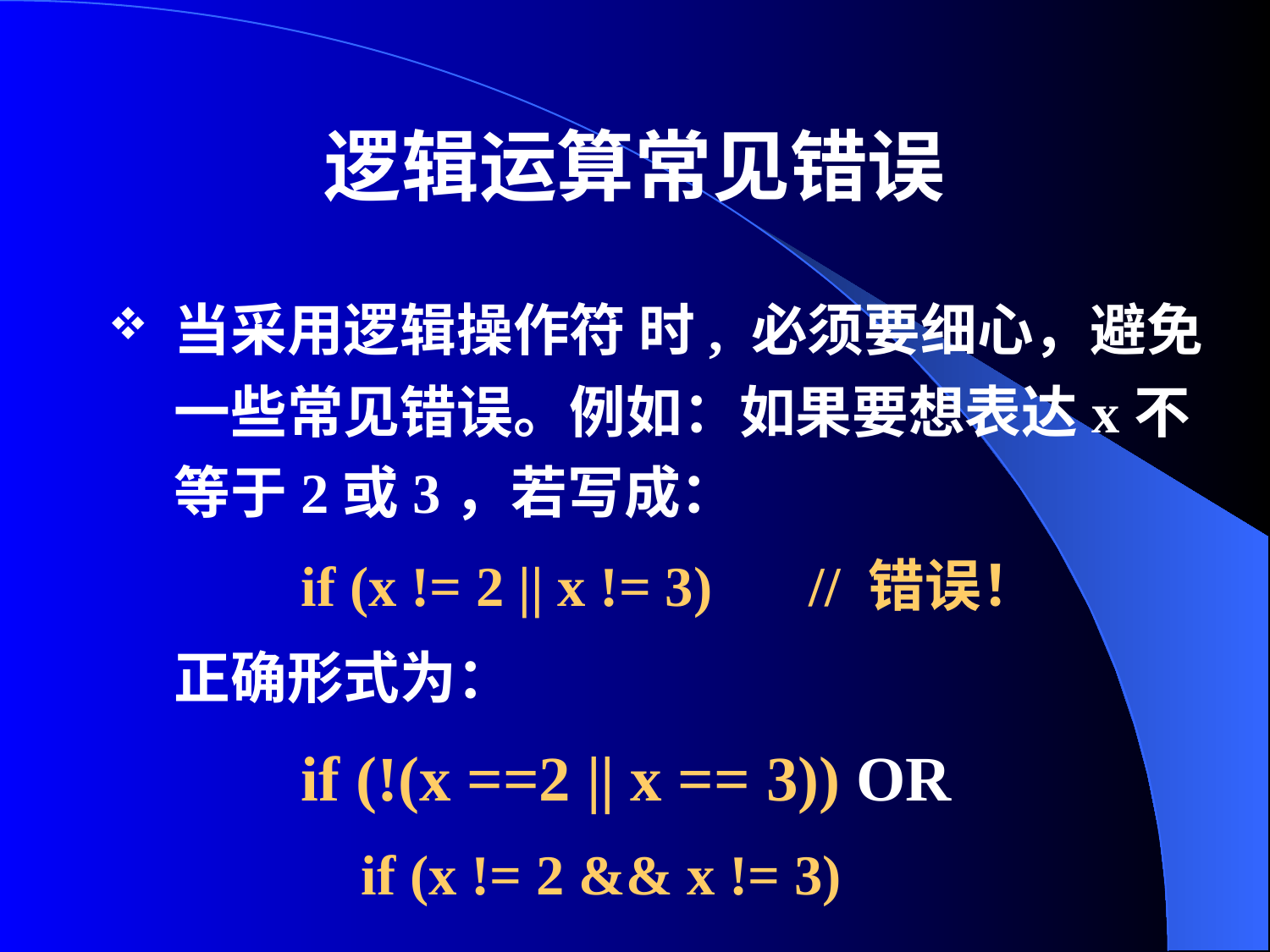

# 逻辑运算常见错误
当采用逻辑操作符 时, 必须要细心，避免一些常见错误。例如：如果要想表达x不等于2或3，若写成：
		if (x != 2 || x != 3)	// 错误！
	正确形式为：
		if (!(x ==2 || x == 3)) OR
		if (x != 2 && x != 3)